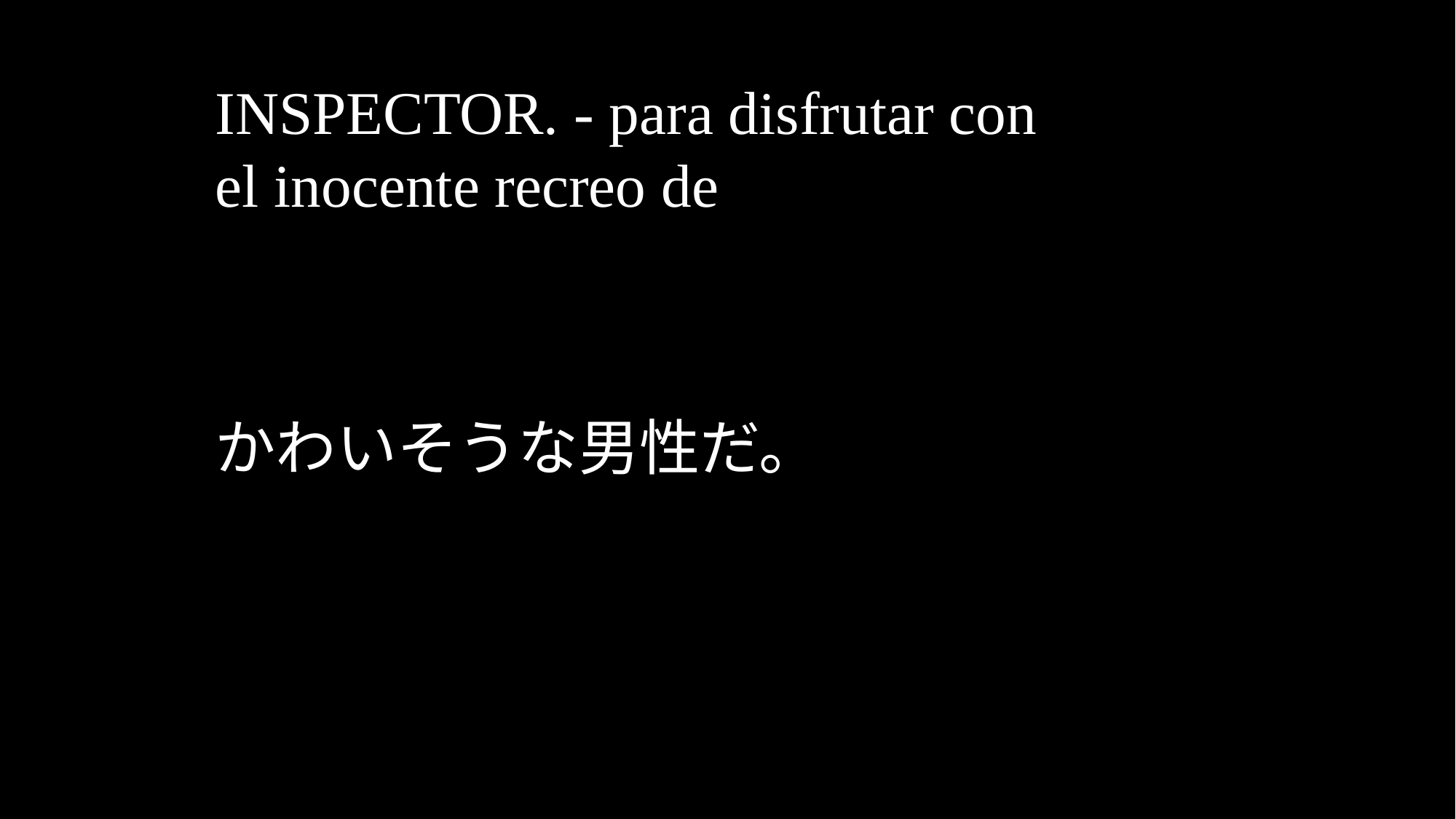

INSPECTOR. - para disfrutar con el inocente recreo de

かわいそうな男性だ。